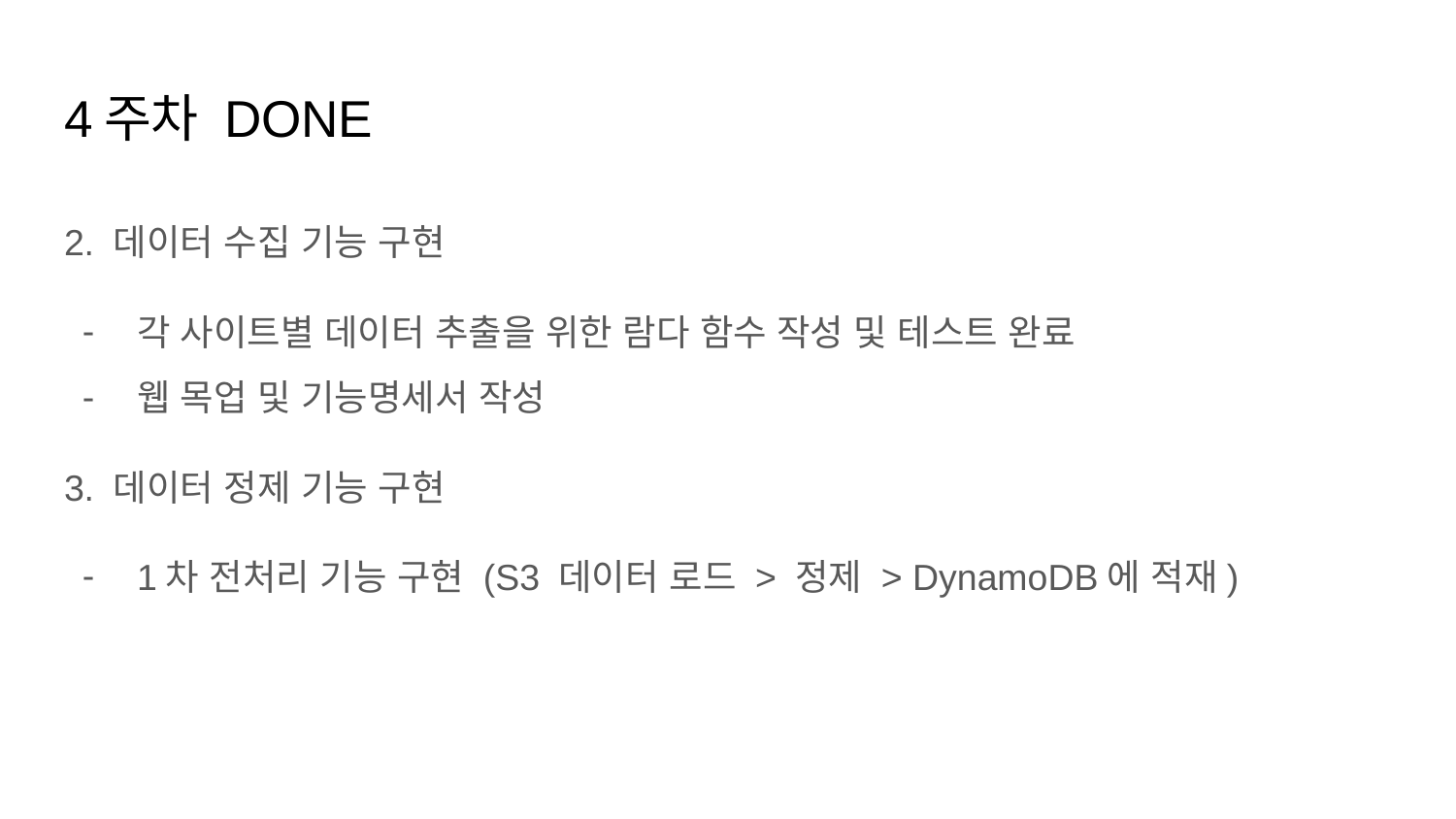

# 4주차 DONE
2. 데이터 수집 기능 구현
각 사이트별 데이터 추출을 위한 람다 함수 작성 및 테스트 완료
웹 목업 및 기능명세서 작성
3. 데이터 정제 기능 구현
1차 전처리 기능 구현 (S3 데이터 로드 > 정제 > DynamoDB에 적재)